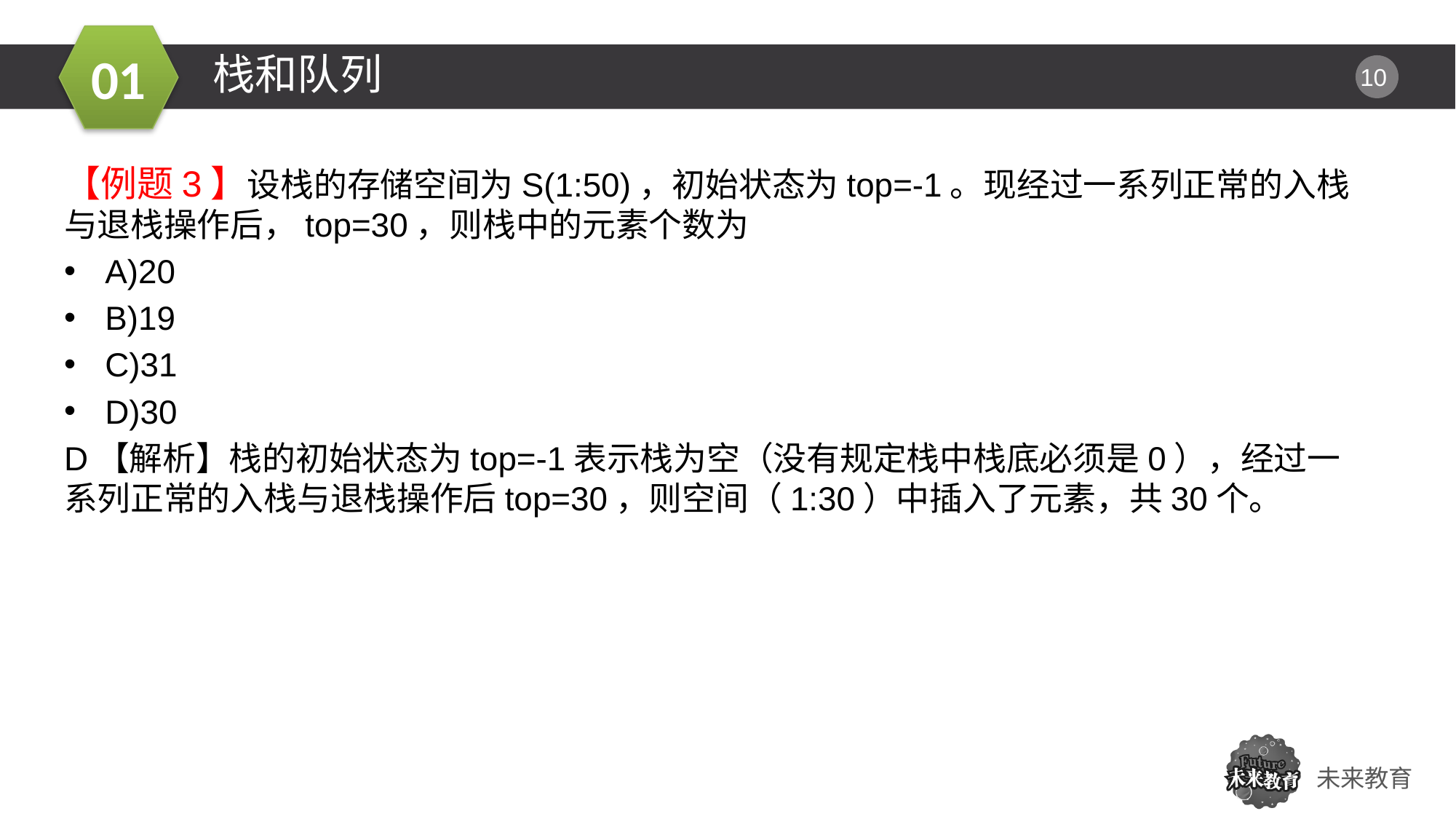

栈和队列
【例题3】设栈的存储空间为S(1:50)，初始状态为top=-1。现经过一系列正常的入栈与退栈操作后，top=30，则栈中的元素个数为
A)20
B)19
C)31
D)30
D【解析】栈的初始状态为top=-1表示栈为空（没有规定栈中栈底必须是0），经过一系列正常的入栈与退栈操作后top=30，则空间（1:30）中插入了元素，共30个。
01